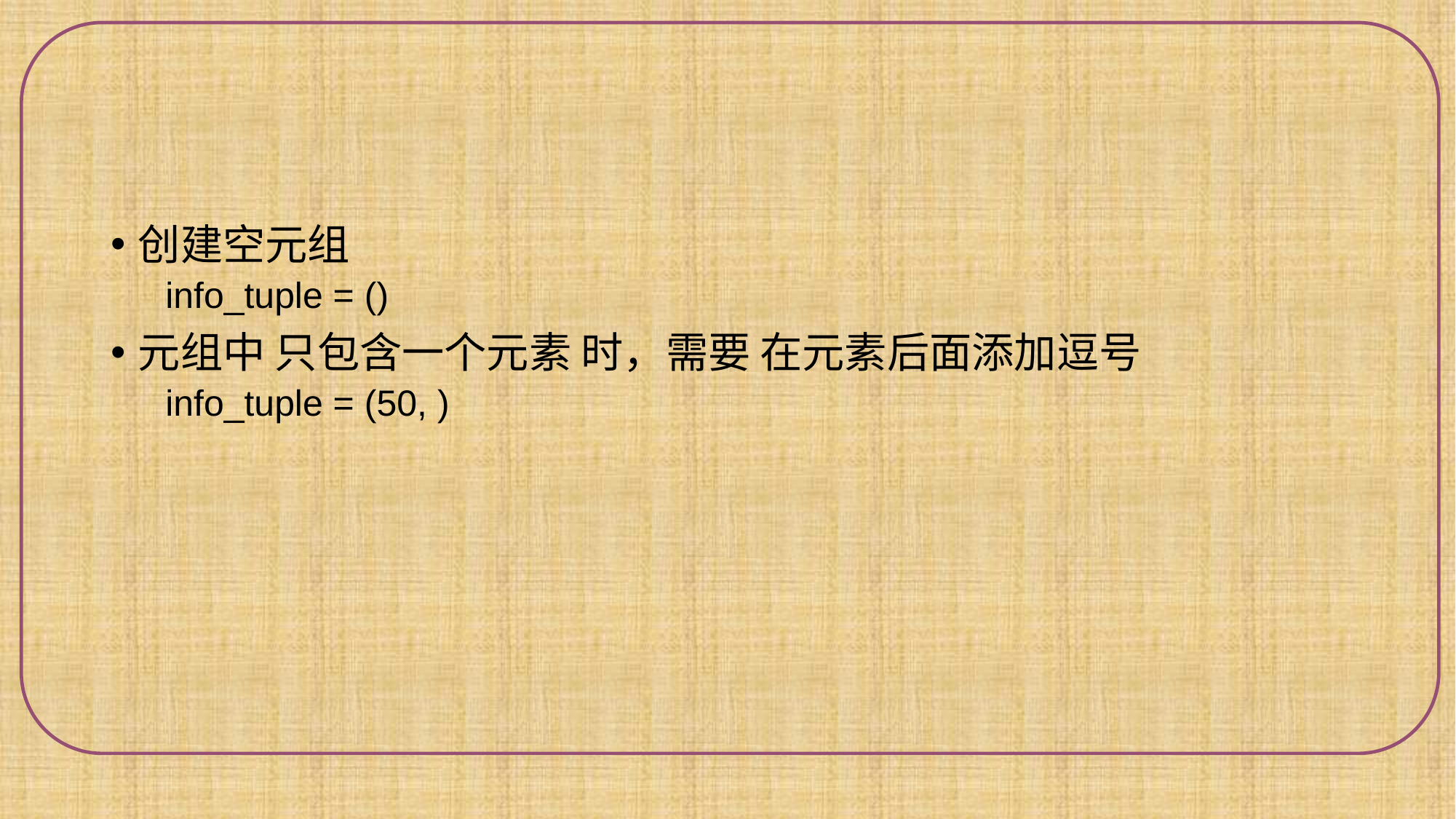

#
创建空元组
info_tuple = ()
元组中 只包含一个元素 时，需要 在元素后面添加逗号
info_tuple = (50, )